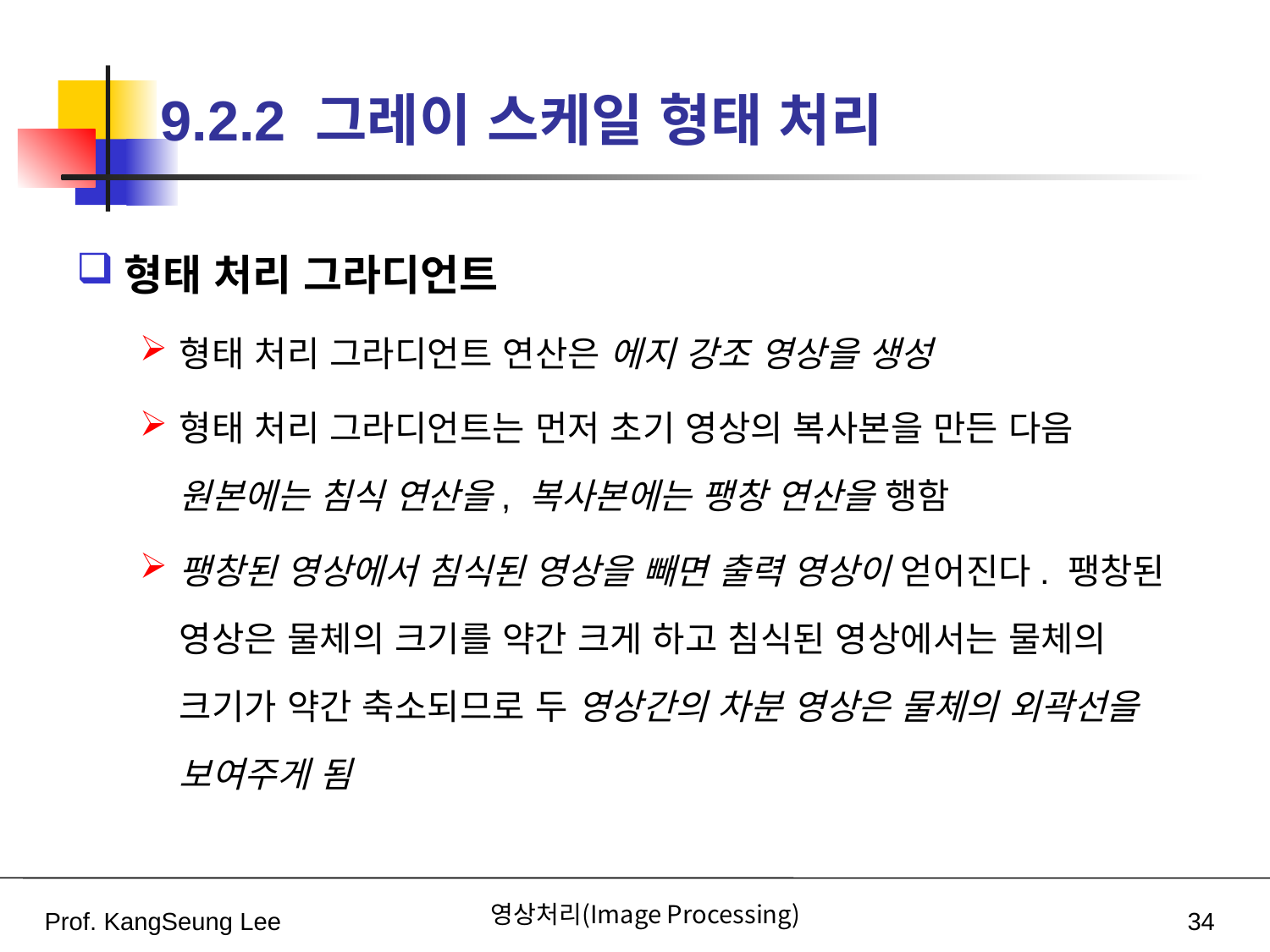

# 9.2.2 그레이 스케일 형태 처리
형태 처리 그라디언트
형태 처리 그라디언트 연산은 에지 강조 영상을 생성
형태 처리 그라디언트는 먼저 초기 영상의 복사본을 만든 다음 원본에는 침식 연산을, 복사본에는 팽창 연산을 행함
팽창된 영상에서 침식된 영상을 빼면 출력 영상이 얻어진다. 팽창된 영상은 물체의 크기를 약간 크게 하고 침식된 영상에서는 물체의 크기가 약간 축소되므로 두 영상간의 차분 영상은 물체의 외곽선을 보여주게 됨
Prof. KangSeung Lee
영상처리(Image Processing)
34